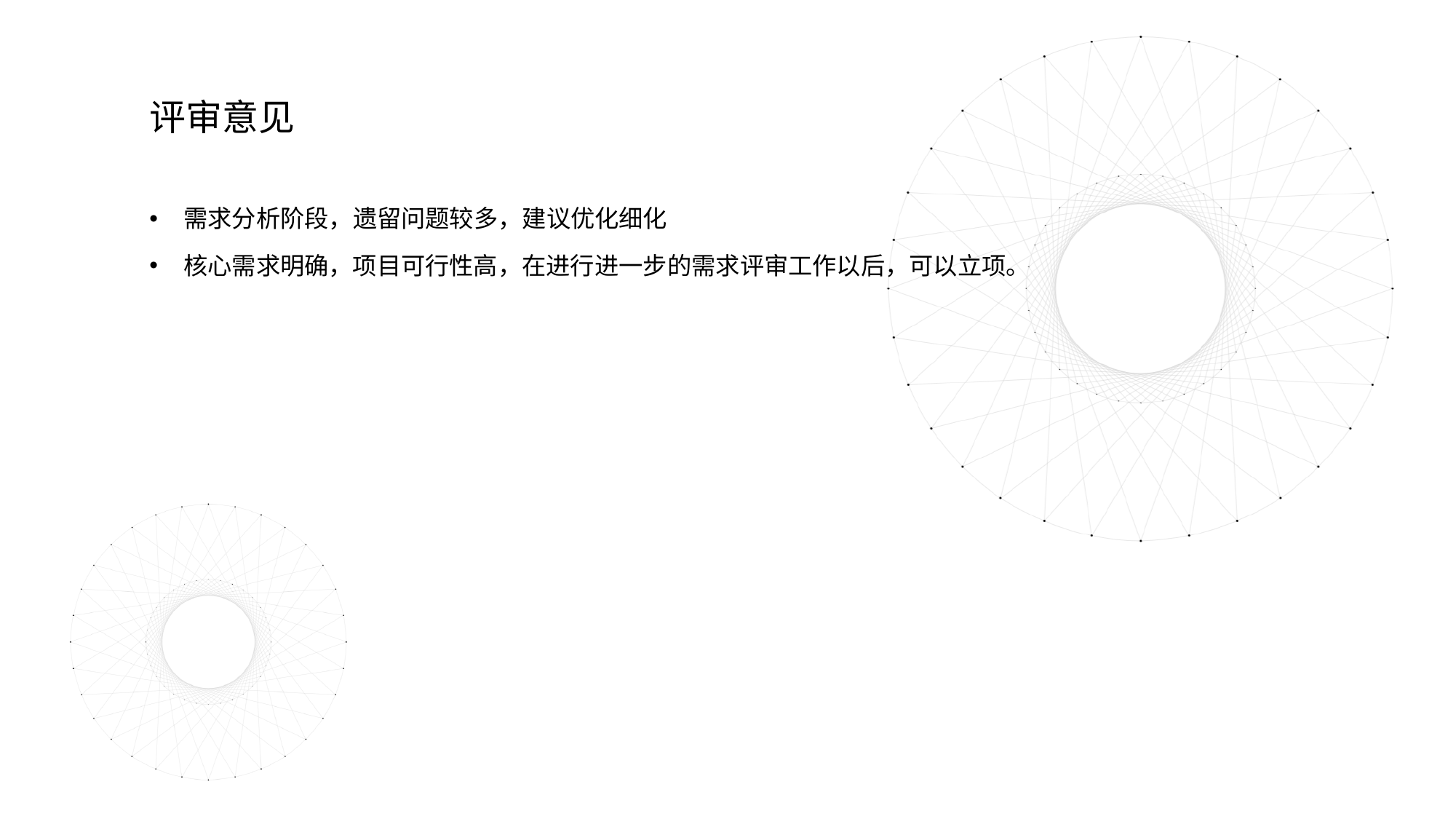

评审意见
需求分析阶段，遗留问题较多，建议优化细化
核心需求明确，项目可行性高，在进行进一步的需求评审工作以后，可以立项。